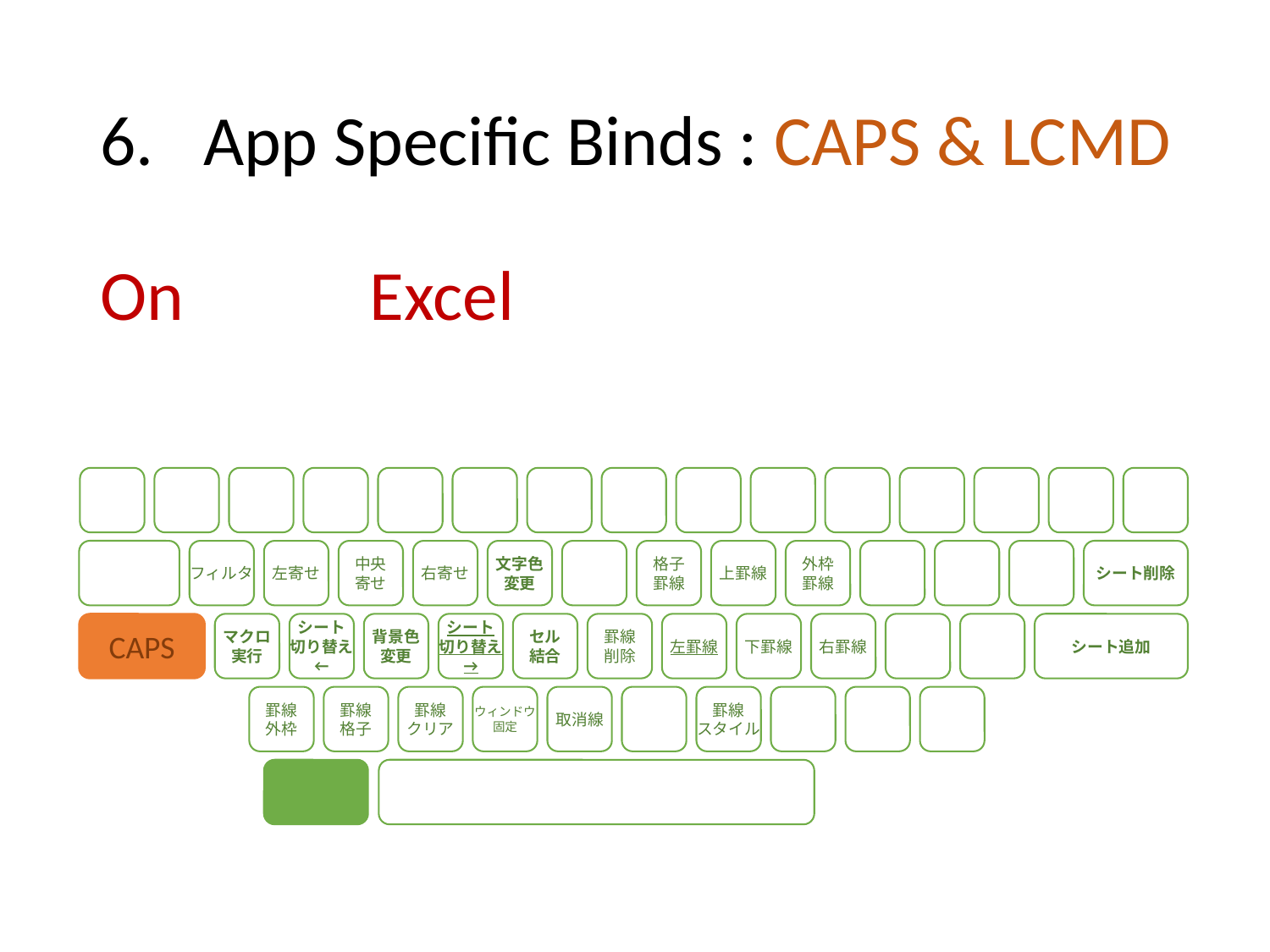

# App Specific Binds : CAPS & LCMD
On 		 Excel

フィルタ
左寄せ
中央
寄せ
右寄せ
文字色
変更

格子
罫線
上罫線
外枠
罫線

シート削除
CAPS
マクロ
実行
シート
切り替え
←
背景色
変更
シート
切り替え
→
セル
結合
罫線
削除
左罫線
下罫線
右罫線

シート追加
罫線
外枠
罫線
格子
罫線
クリア
ウィンドウ
固定
取消線

罫線
スタイル